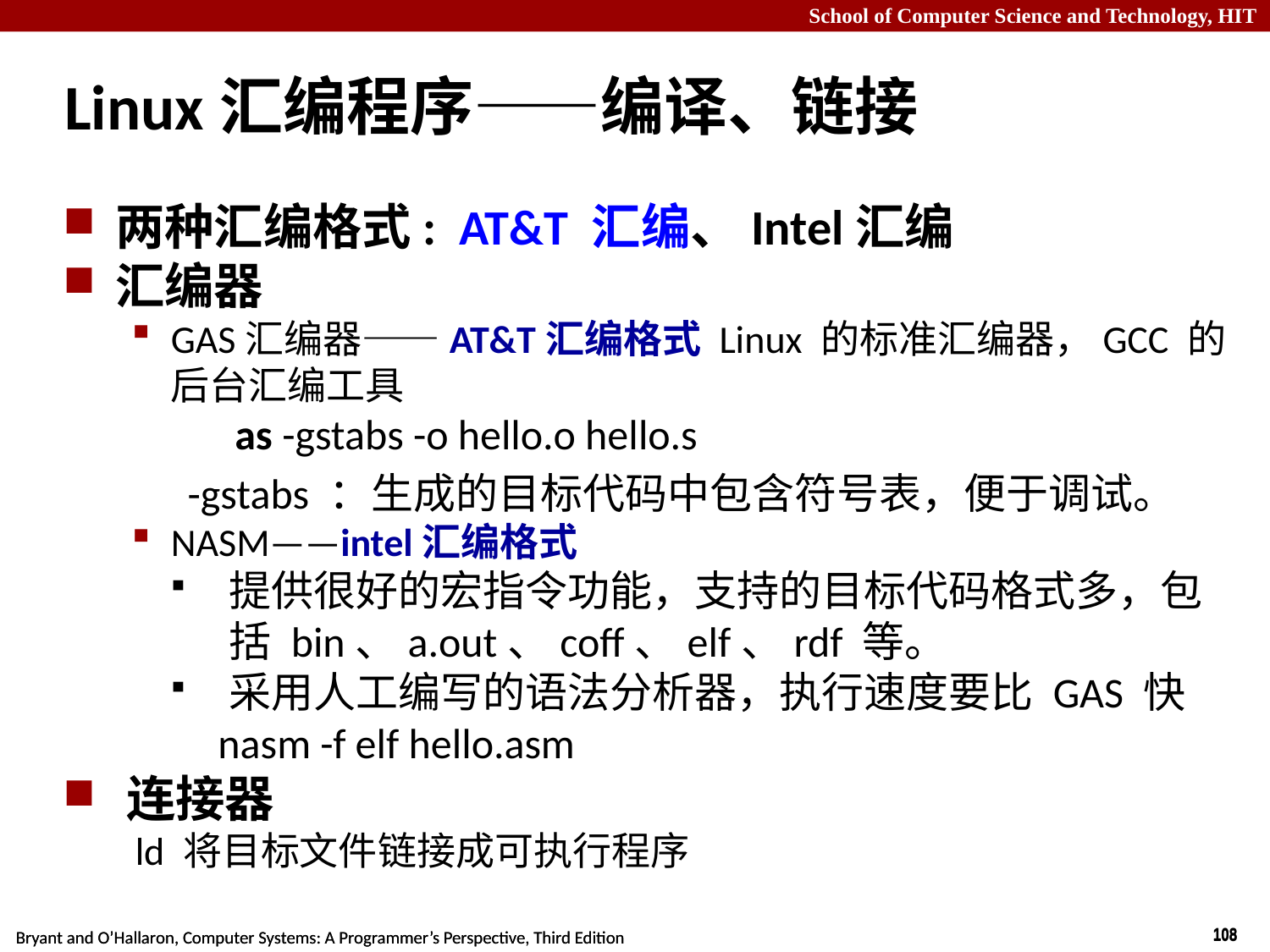

# Linux汇编程序——编译、链接
两种汇编格式:  AT&T 汇编、Intel汇编
汇编器
GAS汇编器——AT&T汇编格式 Linux 的标准汇编器，GCC 的后台汇编工具
      as -gstabs -o hello.o hello.s
       -gstabs ：生成的目标代码中包含符号表，便于调试。
NASM——intel汇编格式
提供很好的宏指令功能，支持的目标代码格式多，包括 bin、a.out、coff、elf、rdf 等。
采用人工编写的语法分析器，执行速度要比 GAS 快
     nasm -f elf hello.asm
连接器
 ld 将目标文件链接成可执行程序